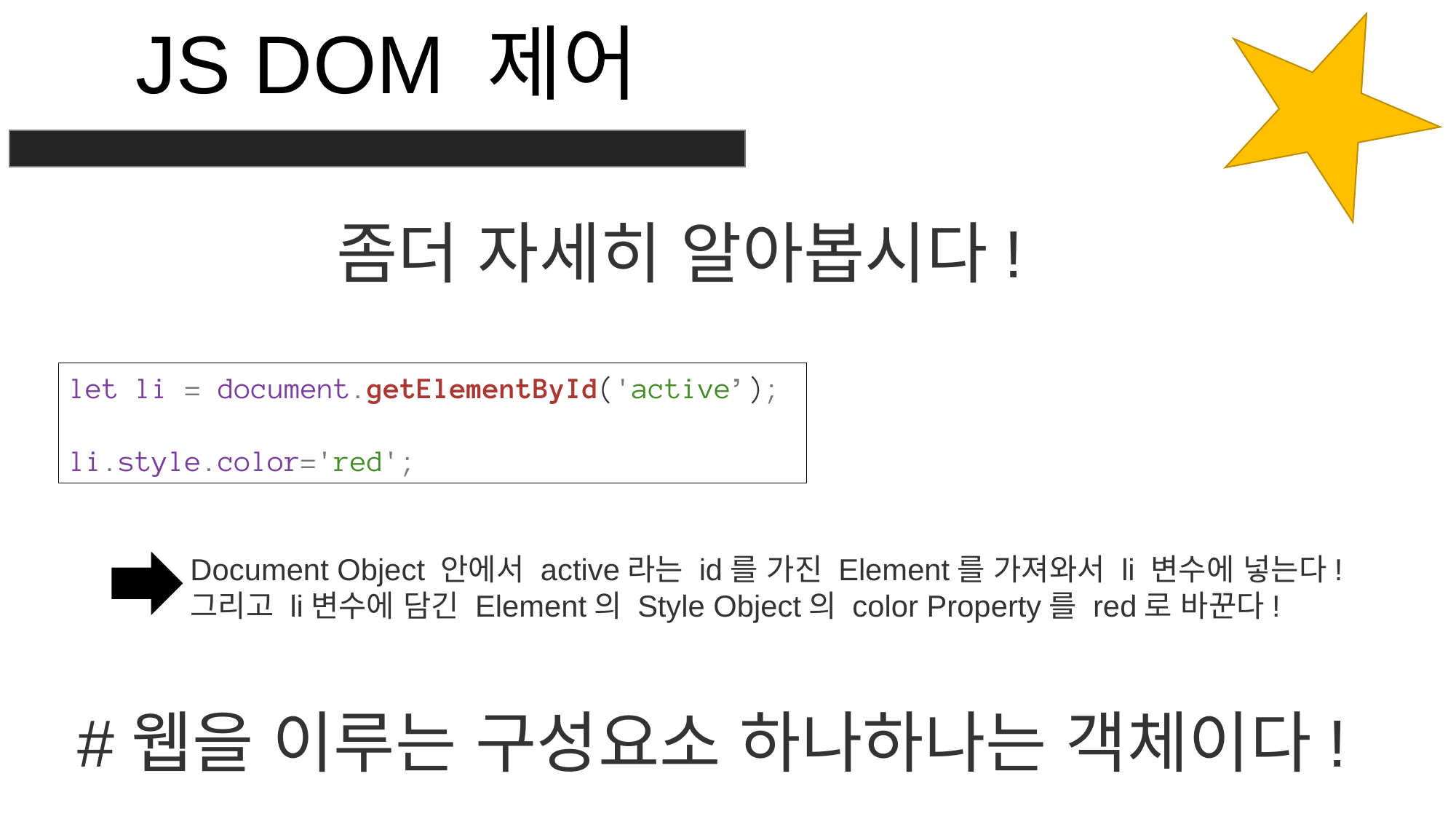

JS DOM 제어

좀더 자세히 알아봅시다!
let li = document.getElementById('active’);

li.style.color='red';

Document Object 안에서 active라는 id를 가진 Element를 가져와서 li 변수에 넣는다!
그리고 li변수에 담긴 Element의 Style Object의 color Property를 red로 바꾼다!

#웹을 이루는 구성요소 하나하나는 객체이다!